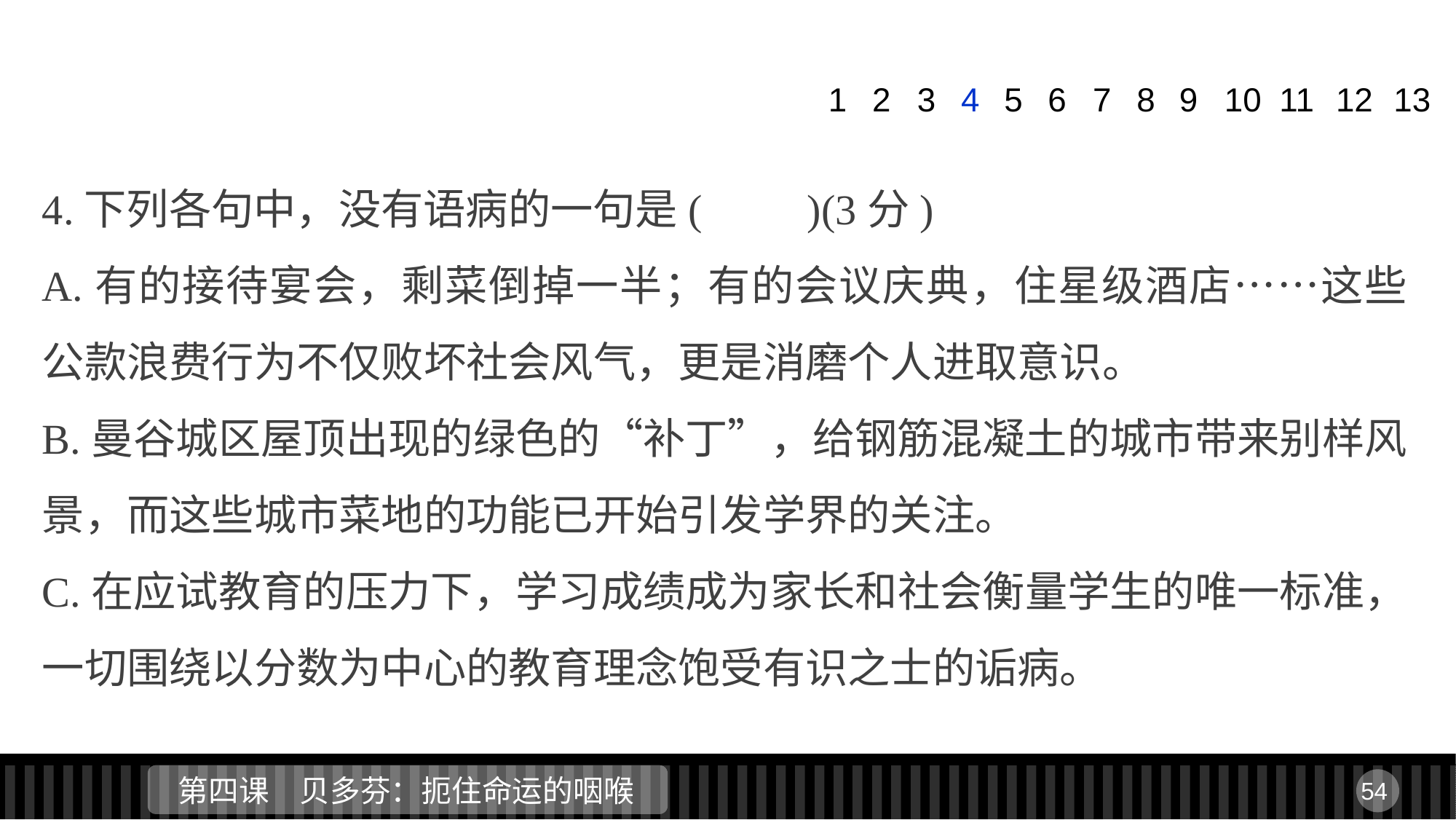

1
2
3
4
5
6
7
8
9
11
12
13
10
4.下列各句中，没有语病的一句是(　　)(3分)
A.有的接待宴会，剩菜倒掉一半；有的会议庆典，住星级酒店……这些公款浪费行为不仅败坏社会风气，更是消磨个人进取意识。
B.曼谷城区屋顶出现的绿色的“补丁”，给钢筋混凝土的城市带来别样风景，而这些城市菜地的功能已开始引发学界的关注。
C.在应试教育的压力下，学习成绩成为家长和社会衡量学生的唯一标准，一切围绕以分数为中心的教育理念饱受有识之士的诟病。